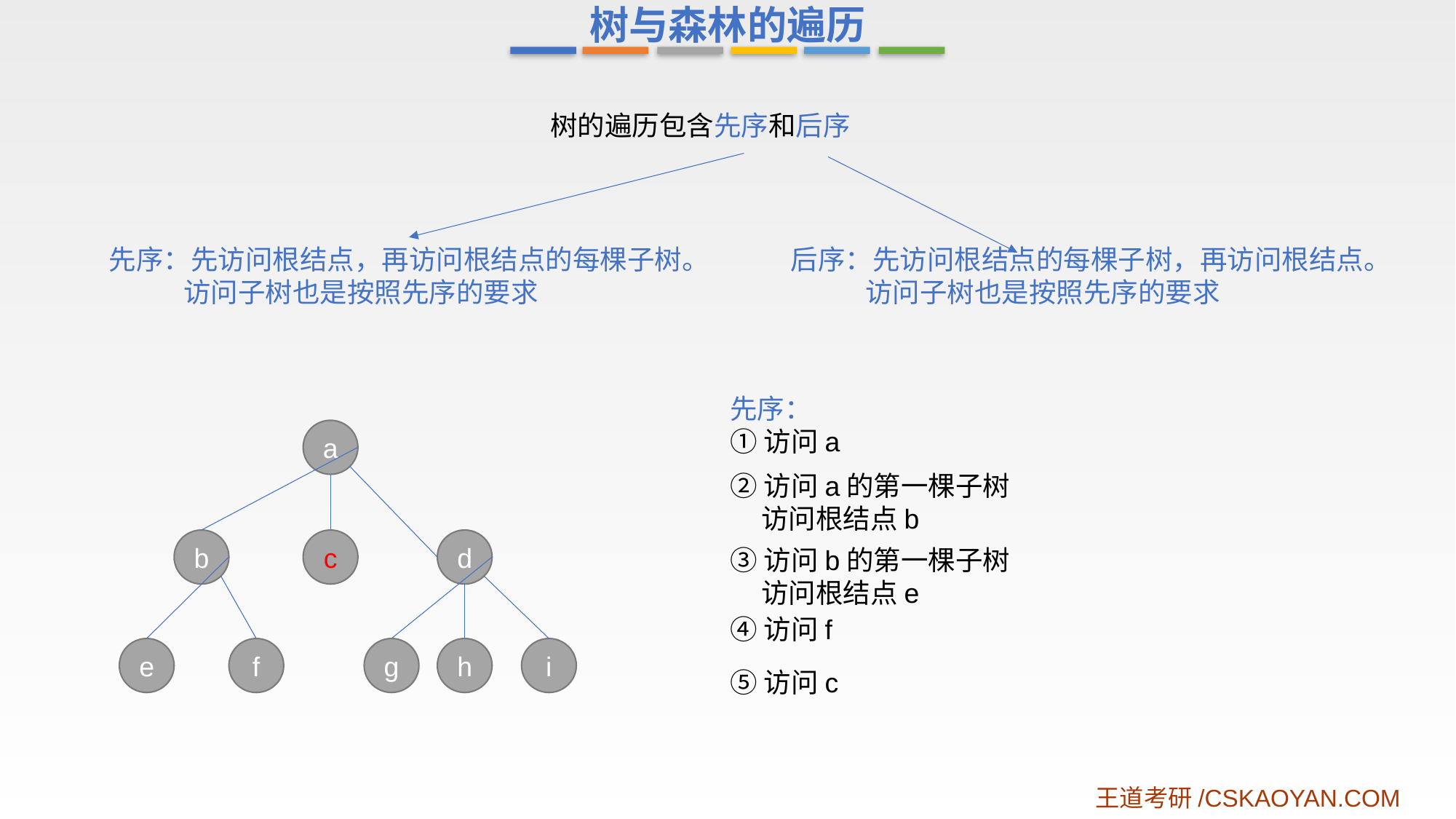

树与森林的遍历

树的遍历包含先序和后序
先序：先访问根结点，再访问根结点的每棵子树。
           访问子树也是按照先序的要求
后序：先访问根结点的每棵子树，再访问根结点。
           访问子树也是按照先序的要求
先序：
①访问a
a
②访问a的第一棵子树
    访问根结点b
b
c
d
③访问b的第一棵子树
    访问根结点e
④访问f
e
f
g
h
i
⑤访问c
王道考研/CSKAOYAN.COM